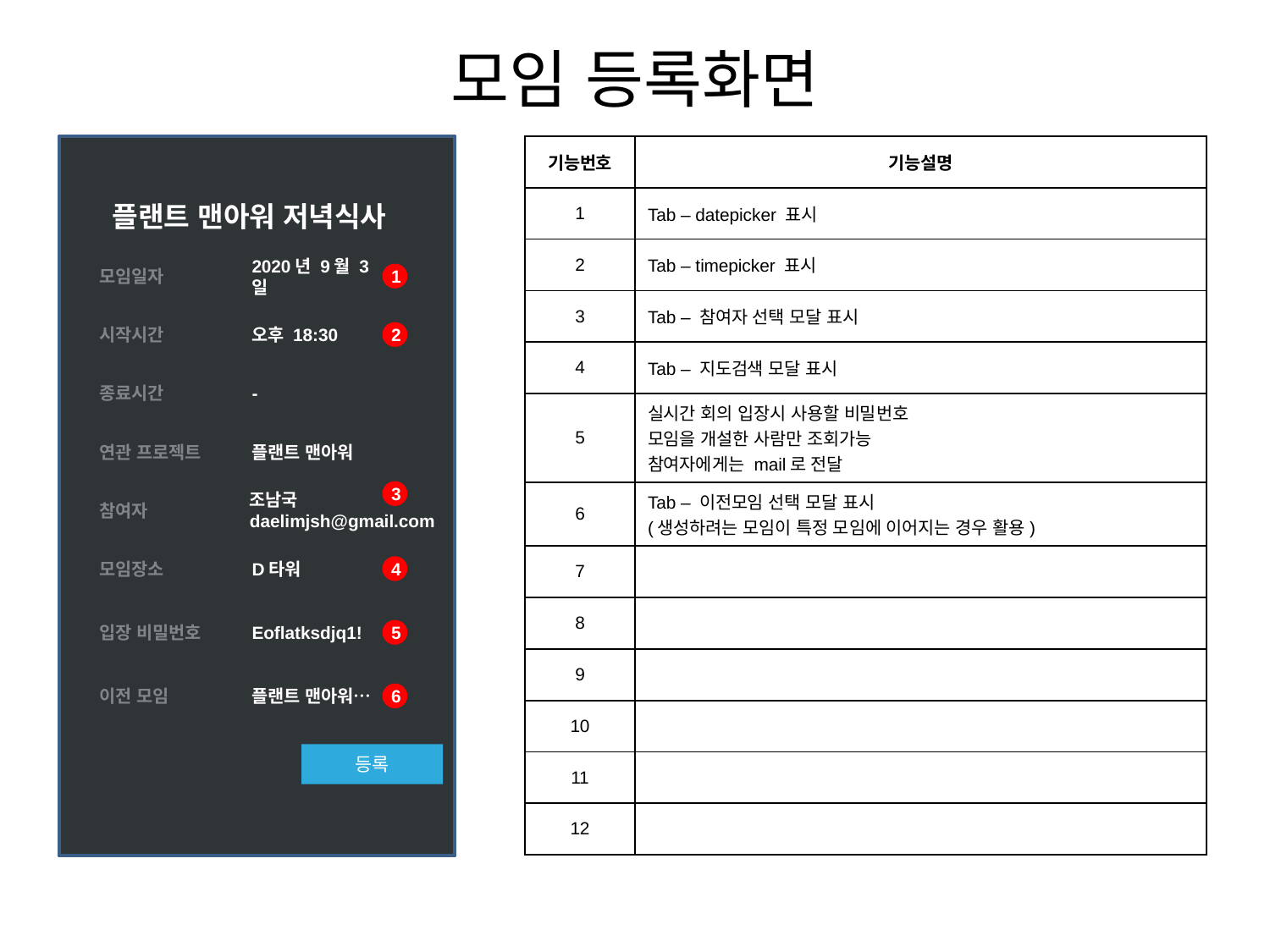

# 모임 등록화면

| 기능번호 | 기능설명 |
| --- | --- |
| 1 | Tab – datepicker 표시 |
| 2 | Tab – timepicker 표시 |
| 3 | Tab – 참여자 선택 모달 표시 |
| 4 | Tab – 지도검색 모달 표시 |
| 5 | 실시간 회의 입장시 사용할 비밀번호 모임을 개설한 사람만 조회가능 참여자에게는 mail로 전달 |
| 6 | Tab – 이전모임 선택 모달 표시 (생성하려는 모임이 특정 모임에 이어지는 경우 활용) |
| 7 |  |
| 8 |  |
| 9 |  |
| 10 |  |
| 11 |  |
| 12 |  |
플랜트 맨아워 저녁식사
모임일자
2020년 9월 3일
1
시작시간
오후 18:30
2
종료시간
-
연관 프로젝트
플랜트 맨아워
3
참여자
조남국
daelimjsh@gmail.com
모임장소
D타워
4
입장 비밀번호
Eoflatksdjq1!
5
이전 모임
플랜트 맨아워…
6
등록